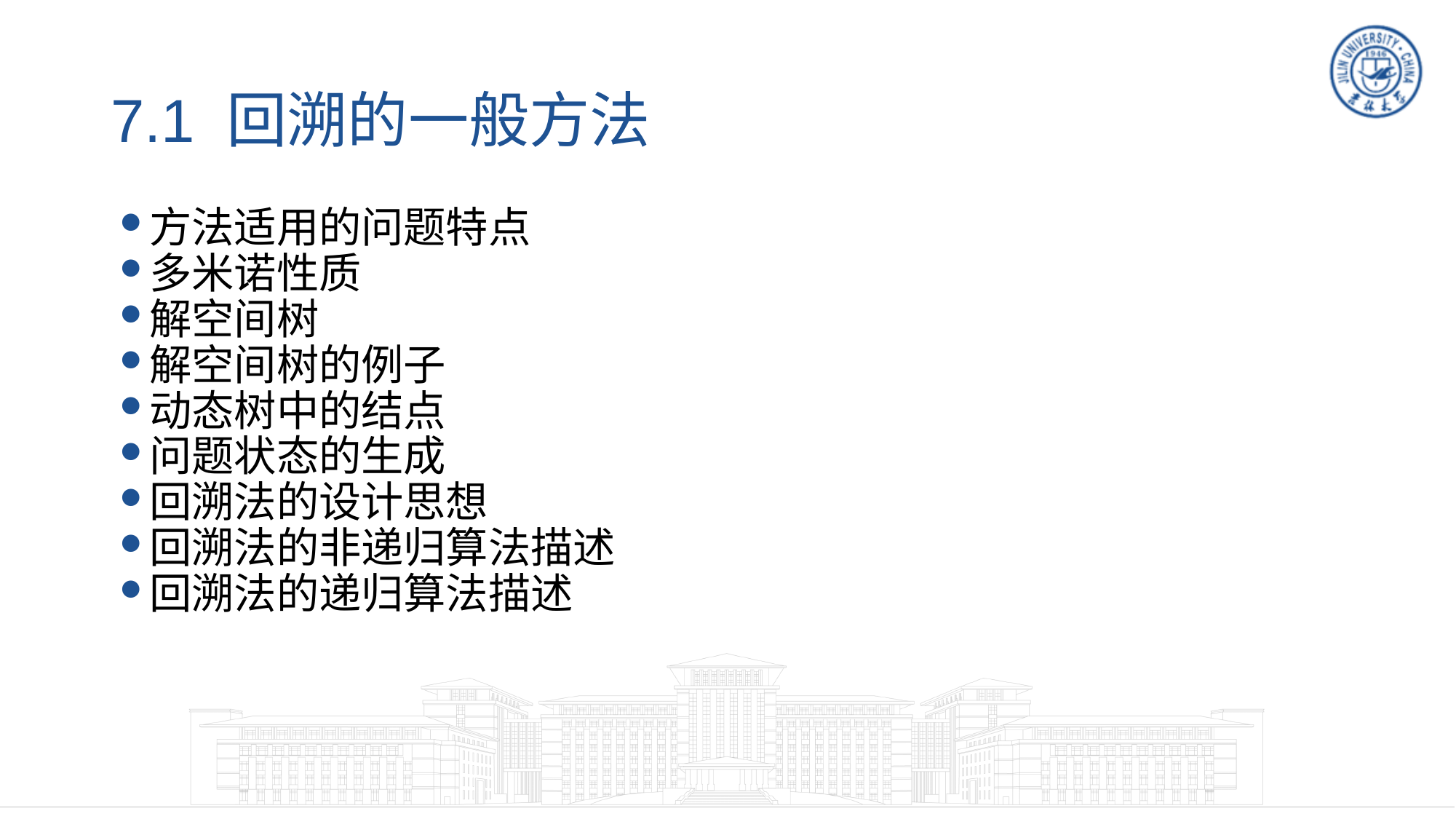

# 7.1 回溯的一般方法
方法适用的问题特点
多米诺性质
解空间树
解空间树的例子
动态树中的结点
问题状态的生成
回溯法的设计思想
回溯法的非递归算法描述
回溯法的递归算法描述